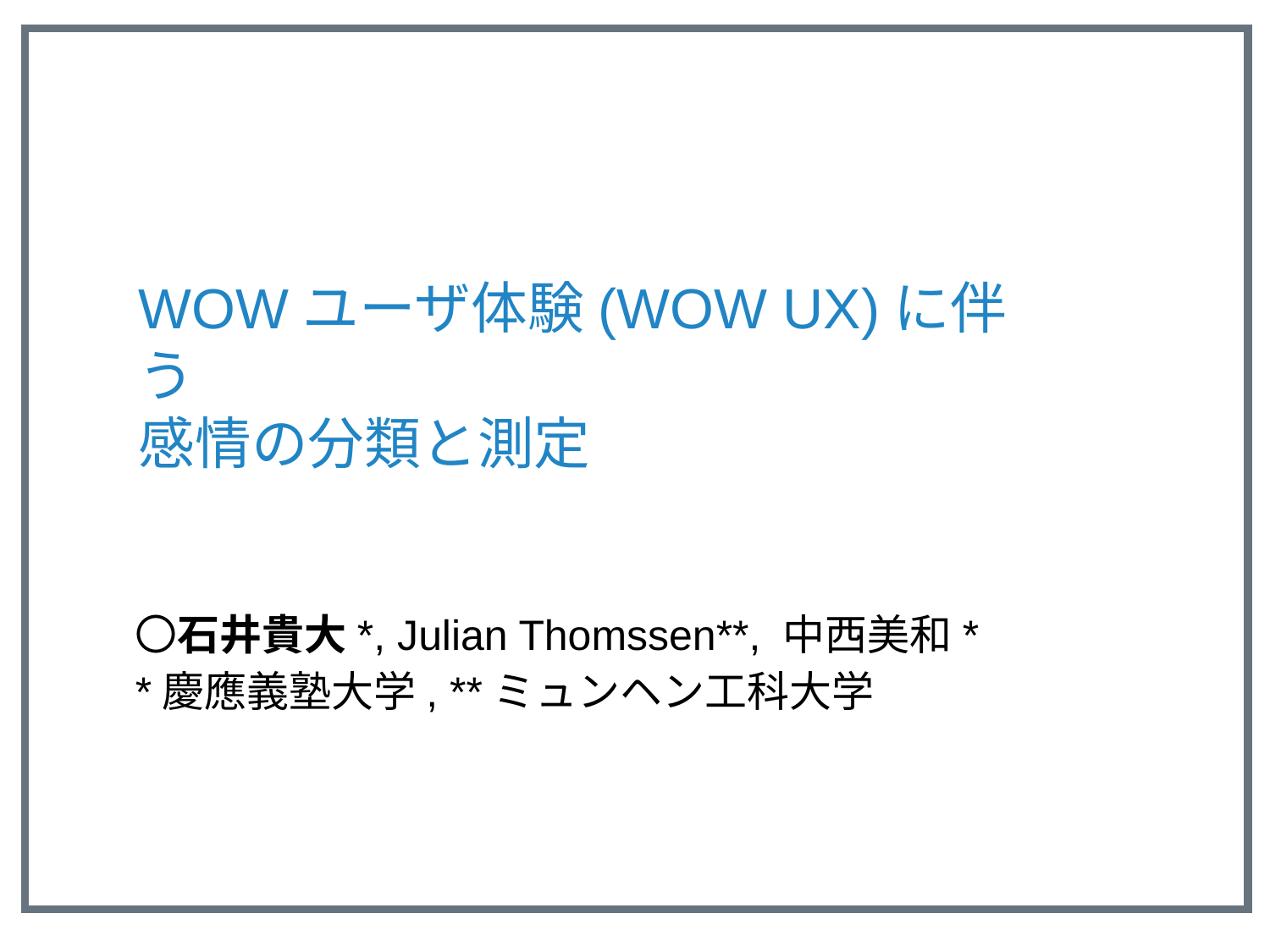

WOWユーザ体験(WOW UX)に伴う
感情の分類と測定
〇石井貴大*, Julian Thomssen**, 中西美和*
*慶應義塾大学, **ミュンヘン工科大学